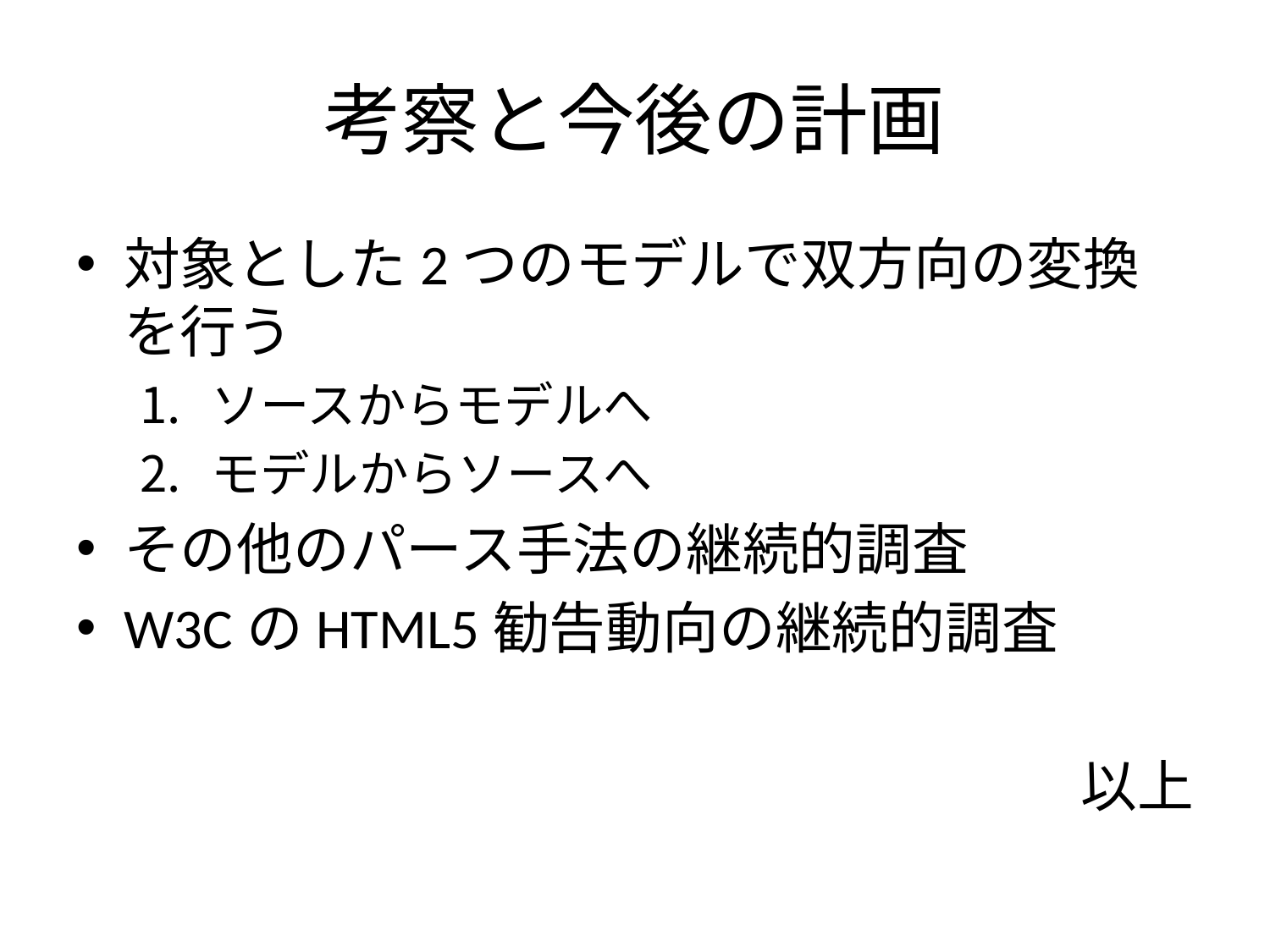

# 考察と今後の計画
対象とした2つのモデルで双方向の変換を行う
ソースからモデルへ
モデルからソースへ
その他のパース手法の継続的調査
W3CのHTML5勧告動向の継続的調査

以上